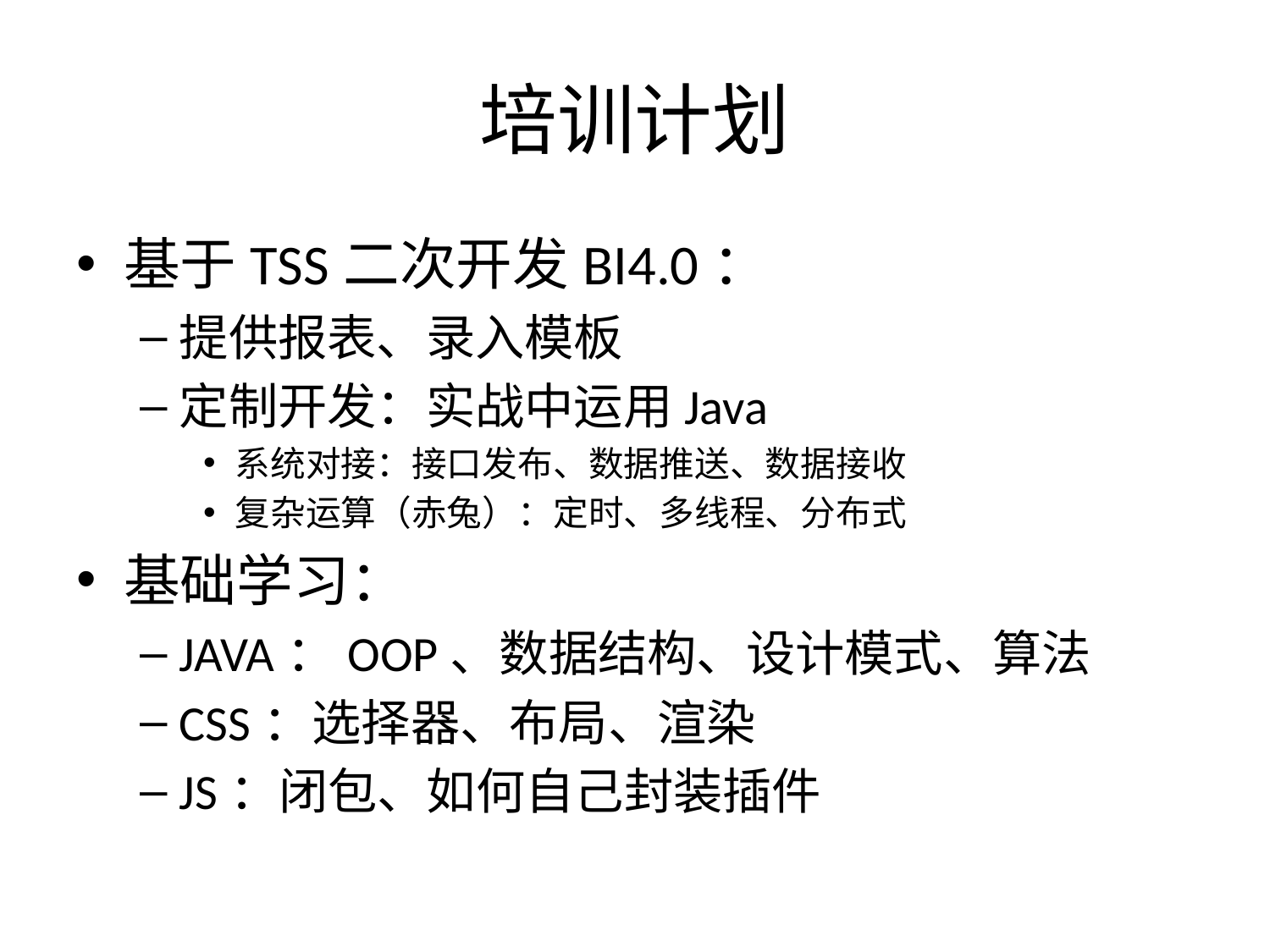

# 培训计划
基于TSS二次开发BI4.0：
提供报表、录入模板
定制开发：实战中运用Java
系统对接：接口发布、数据推送、数据接收
复杂运算（赤兔）：定时、多线程、分布式
基础学习：
JAVA：OOP、数据结构、设计模式、算法
CSS：选择器、布局、渲染
JS：闭包、如何自己封装插件